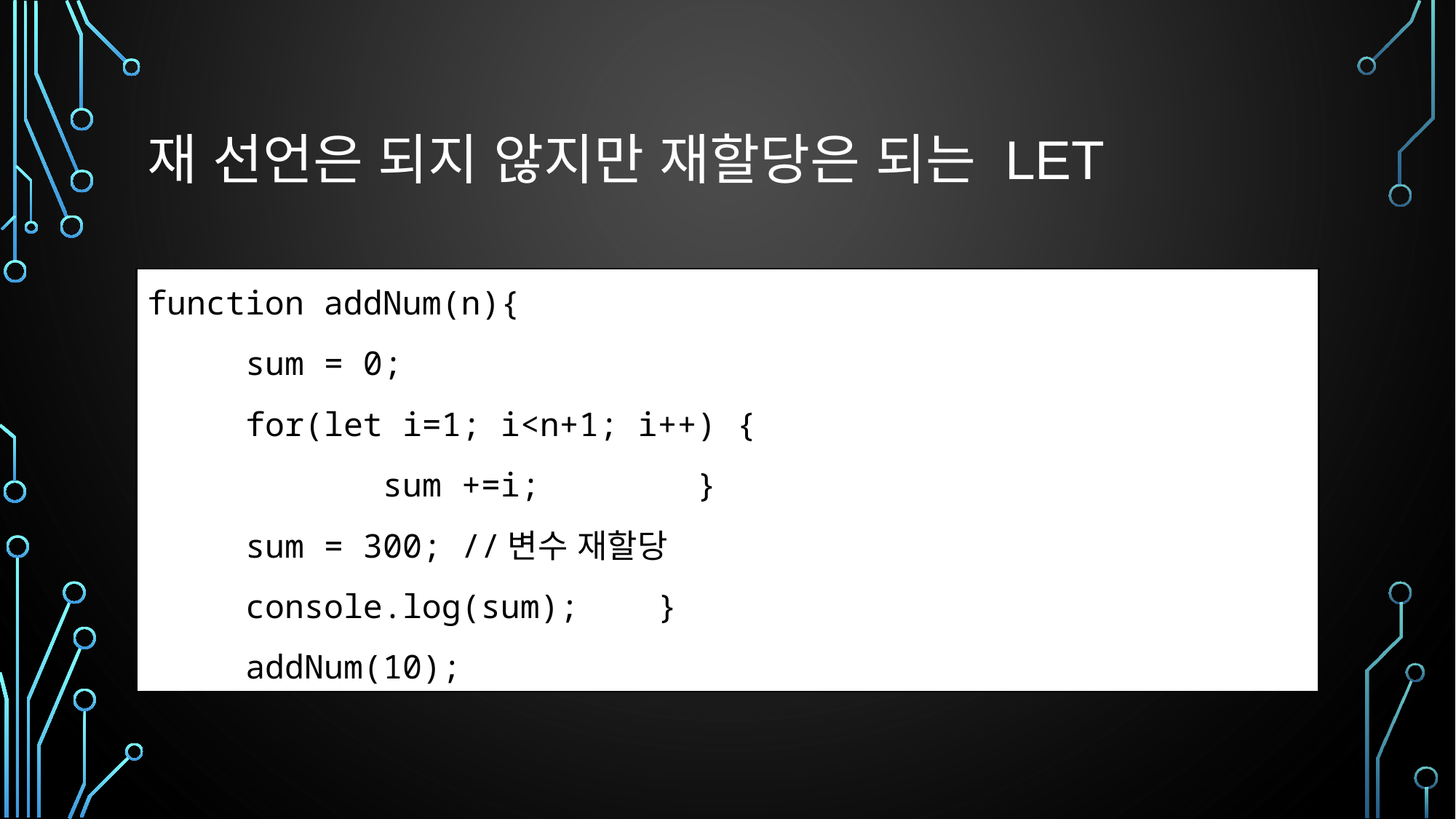

# 재 선언은 되지 않지만 재할당은 되는 LET
function addNum(n){
	sum = 0;
	for(let i=1; i<n+1; i++)	{
            sum +=i;        }
	sum = 300; //변수 재할당
	console.log(sum);    }
	addNum(10);